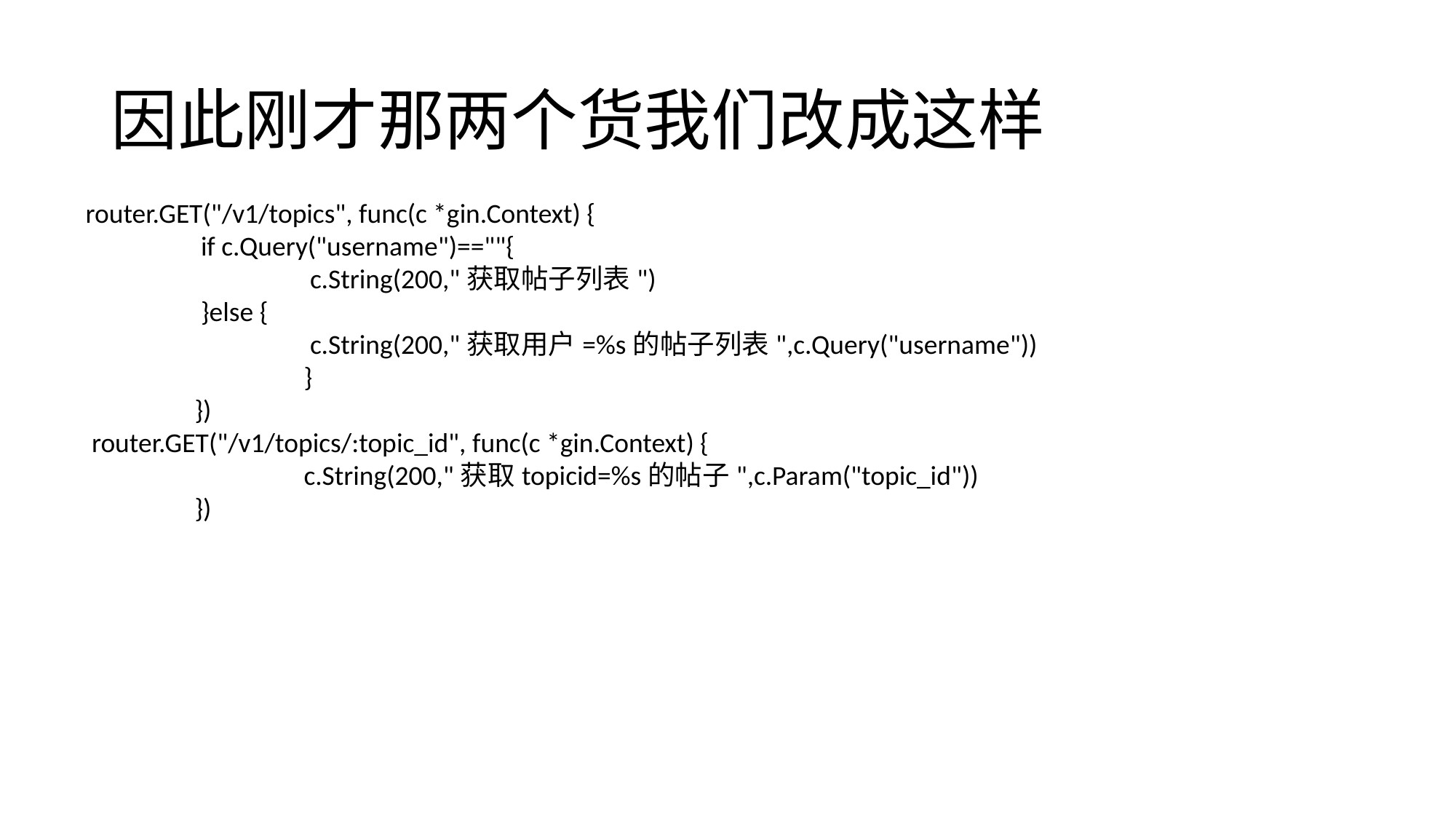

# 因此刚才那两个货我们改成这样
router.GET("/v1/topics", func(c *gin.Context) {
	 if c.Query("username")==""{
		 c.String(200,"获取帖子列表")
	 }else {
		 c.String(200,"获取用户=%s的帖子列表",c.Query("username"))
		}
	})
 router.GET("/v1/topics/:topic_id", func(c *gin.Context) {
		c.String(200,"获取topicid=%s的帖子",c.Param("topic_id"))
	})